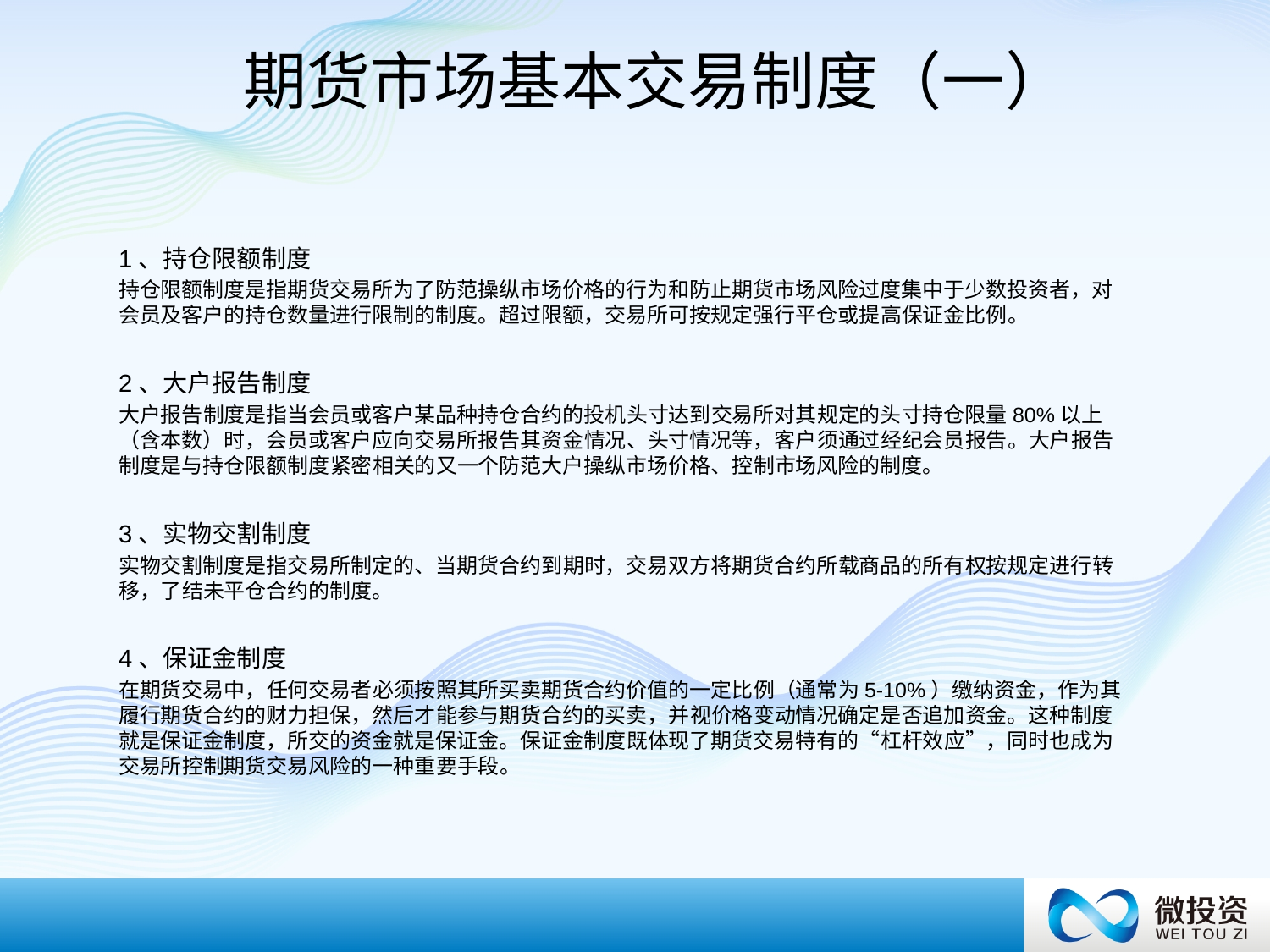

期货市场基本交易制度（一）
1、持仓限额制度
持仓限额制度是指期货交易所为了防范操纵市场价格的行为和防止期货市场风险过度集中于少数投资者，对会员及客户的持仓数量进行限制的制度。超过限额，交易所可按规定强行平仓或提高保证金比例。
2、大户报告制度
大户报告制度是指当会员或客户某品种持仓合约的投机头寸达到交易所对其规定的头寸持仓限量80%以上（含本数）时，会员或客户应向交易所报告其资金情况、头寸情况等，客户须通过经纪会员报告。大户报告制度是与持仓限额制度紧密相关的又一个防范大户操纵市场价格、控制市场风险的制度。
3、实物交割制度
实物交割制度是指交易所制定的、当期货合约到期时，交易双方将期货合约所载商品的所有权按规定进行转移，了结未平仓合约的制度。
4、保证金制度
在期货交易中，任何交易者必须按照其所买卖期货合约价值的一定比例（通常为5-10%）缴纳资金，作为其履行期货合约的财力担保，然后才能参与期货合约的买卖，并视价格变动情况确定是否追加资金。这种制度就是保证金制度，所交的资金就是保证金。保证金制度既体现了期货交易特有的“杠杆效应”，同时也成为交易所控制期货交易风险的一种重要手段。